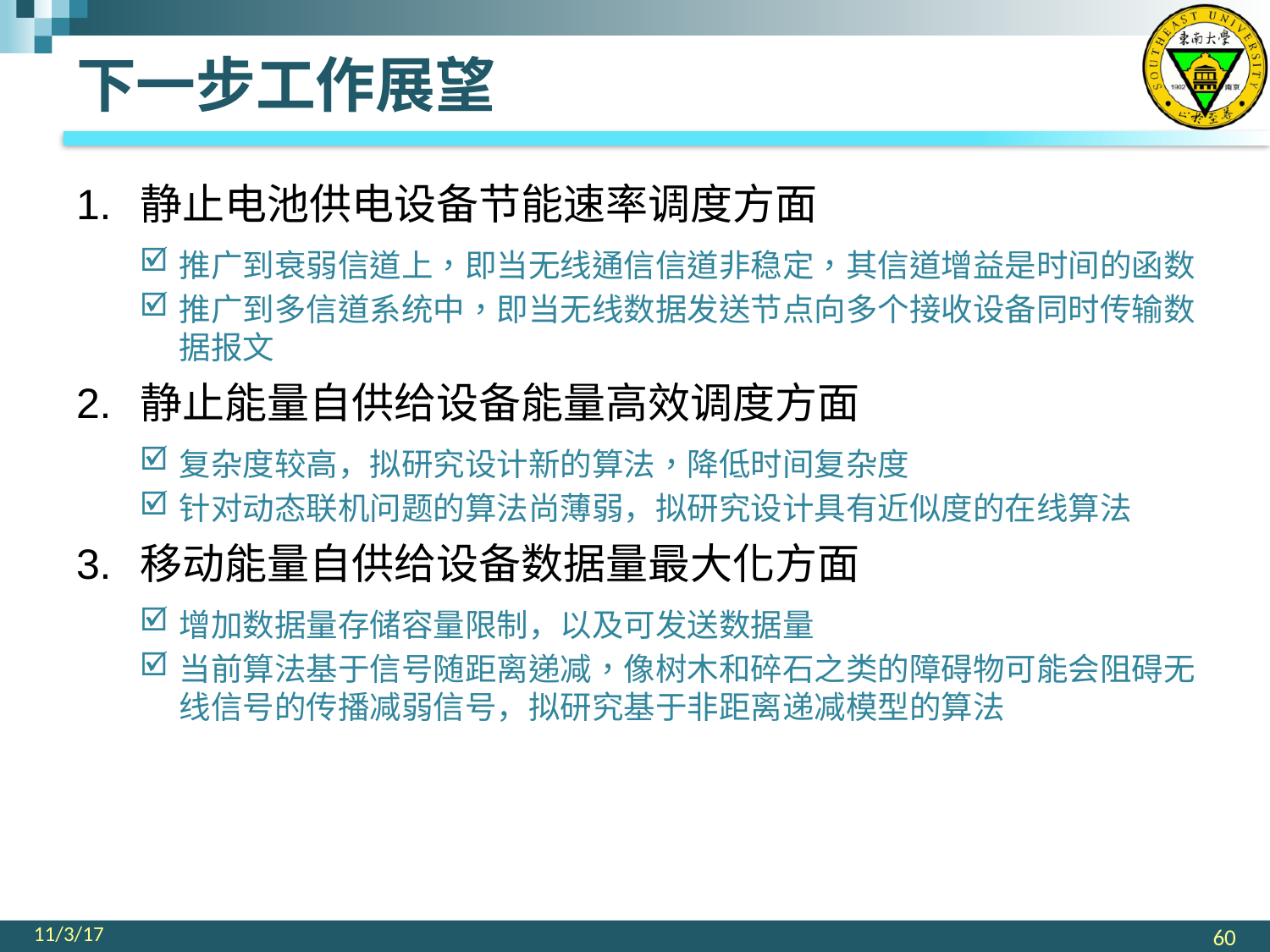

# 下一步工作展望
静止电池供电设备节能速率调度方面
推广到衰弱信道上，即当无线通信信道非稳定，其信道增益是时间的函数
推广到多信道系统中，即当无线数据发送节点向多个接收设备同时传输数据报文
静止能量自供给设备能量高效调度方面
复杂度较高，拟研究设计新的算法，降低时间复杂度
针对动态联机问题的算法尚薄弱，拟研究设计具有近似度的在线算法
移动能量自供给设备数据量最大化方面
增加数据量存储容量限制，以及可发送数据量
当前算法基于信号随距离递减，像树木和碎石之类的障碍物可能会阻碍无线信号的传播减弱信号，拟研究基于非距离递减模型的算法

11/3/17
60